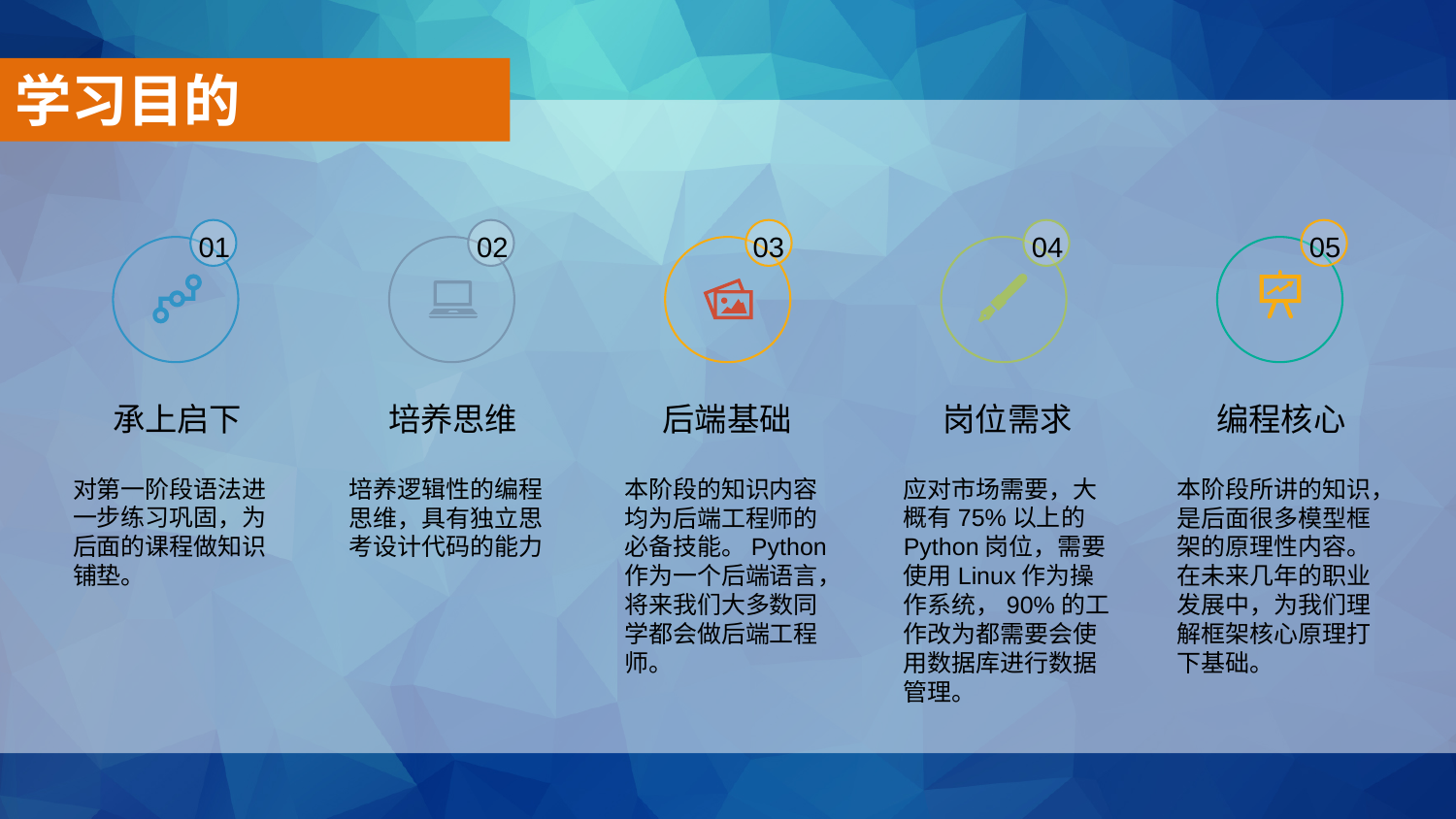

学习目的

01

承上启下
对第一阶段语法进一步练习巩固，为后面的课程做知识铺垫。
02

培养思维
培养逻辑性的编程思维，具有独立思考设计代码的能力
03

后端基础
本阶段的知识内容均为后端工程师的必备技能。Python作为一个后端语言，将来我们大多数同学都会做后端工程师。
04

岗位需求
应对市场需要，大概有75%以上的Python岗位，需要使用Linux作为操作系统，90%的工作改为都需要会使用数据库进行数据管理。
05

编程核心
本阶段所讲的知识，是后面很多模型框架的原理性内容。在未来几年的职业发展中，为我们理解框架核心原理打下基础。